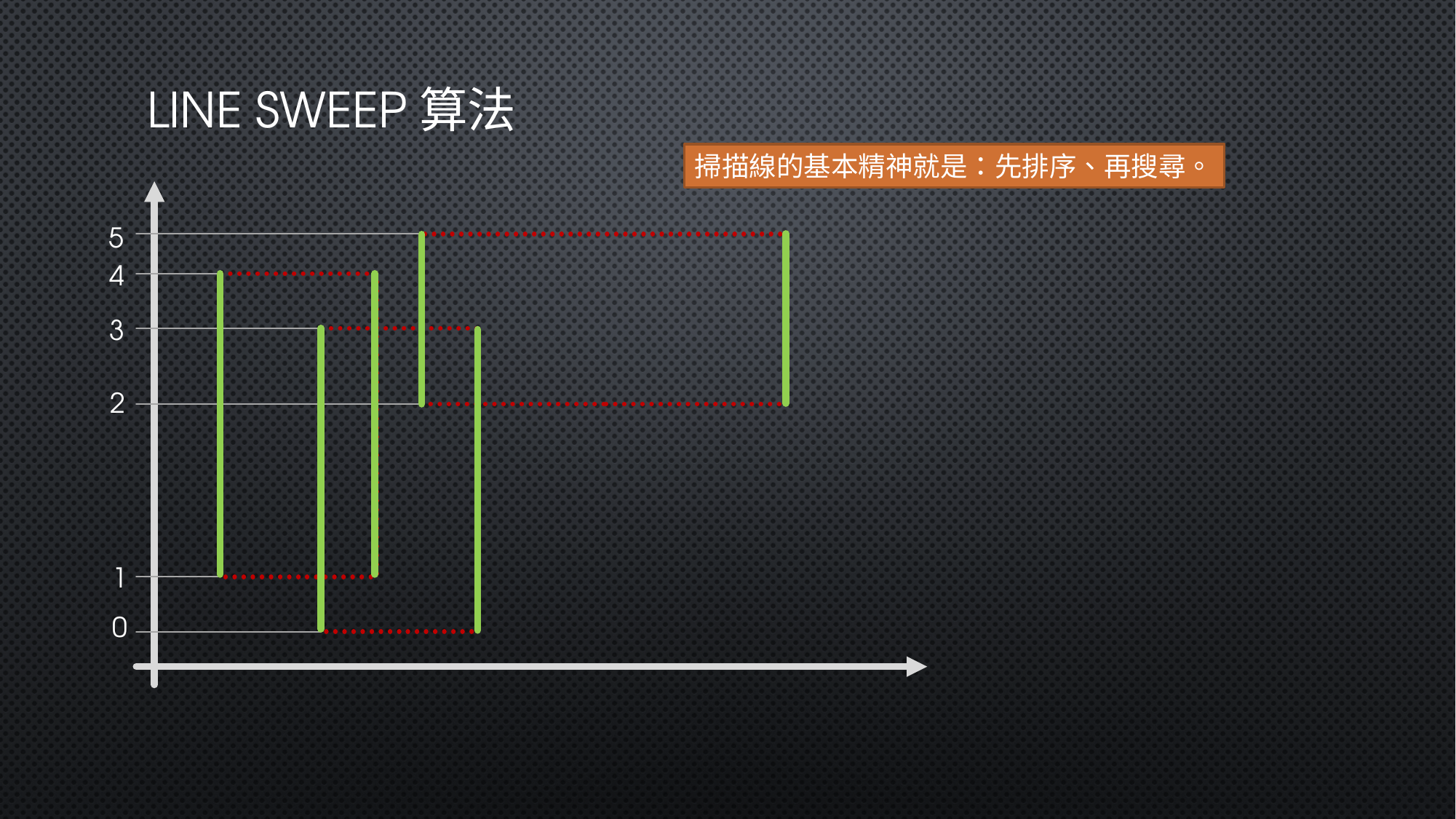

# Line Sweep算法
掃描線的基本精神就是：先排序、再搜尋。
5
4
3
2
1
0